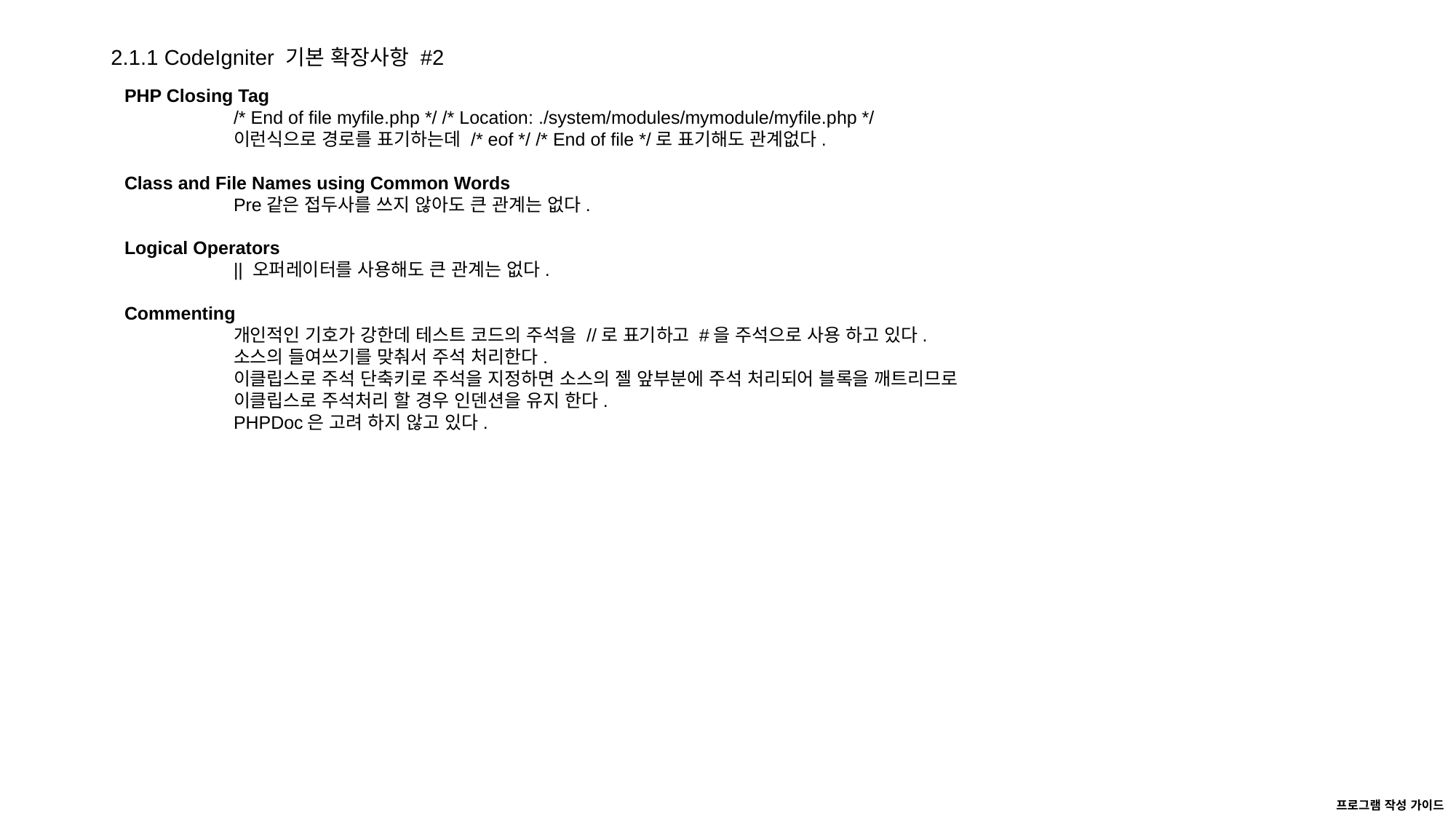

# 2.1.1 CodeIgniter 기본 확장사항 #2
PHP Closing Tag
	/* End of file myfile.php */ /* Location: ./system/modules/mymodule/myfile.php */
	이런식으로 경로를 표기하는데 /* eof */ /* End of file */로 표기해도 관계없다.

Class and File Names using Common Words
	Pre같은 접두사를 쓰지 않아도 큰 관계는 없다.

Logical Operators
	|| 오퍼레이터를 사용해도 큰 관계는 없다.

Commenting
	개인적인 기호가 강한데 테스트 코드의 주석을 //로 표기하고 #을 주석으로 사용 하고 있다.
	소스의 들여쓰기를 맞춰서 주석 처리한다.
	이클립스로 주석 단축키로 주석을 지정하면 소스의 젤 앞부분에 주석 처리되어 블록을 깨트리므로
	이클립스로 주석처리 할 경우 인덴션을 유지 한다.
	PHPDoc은 고려 하지 않고 있다.